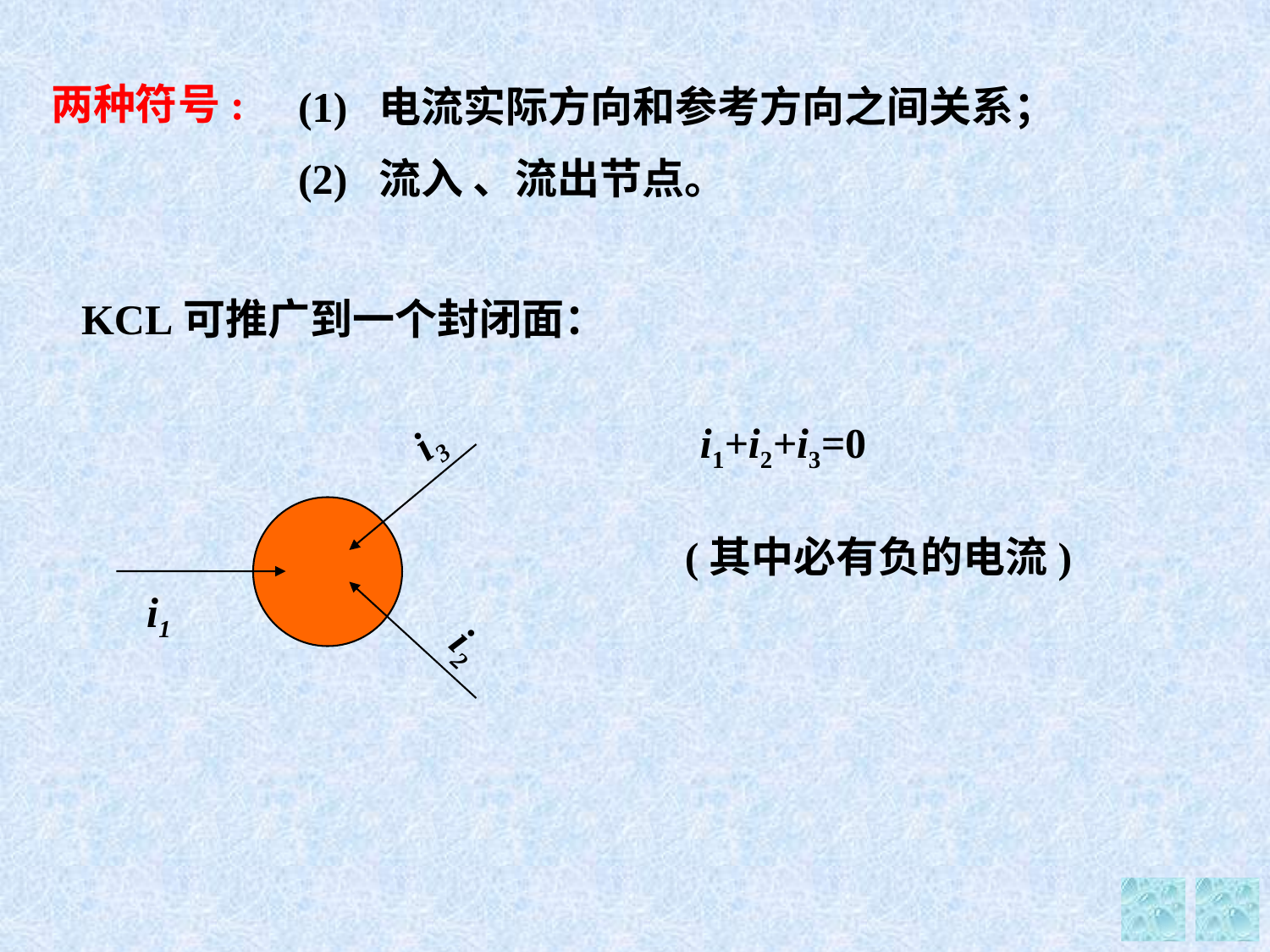

两种符号:
(1)  电流实际方向和参考方向之间关系；
(2)  流入 、流出节点。
KCL可推广到一个封闭面：
i3

i1
i2
i1+i2+i3=0
(其中必有负的电流)